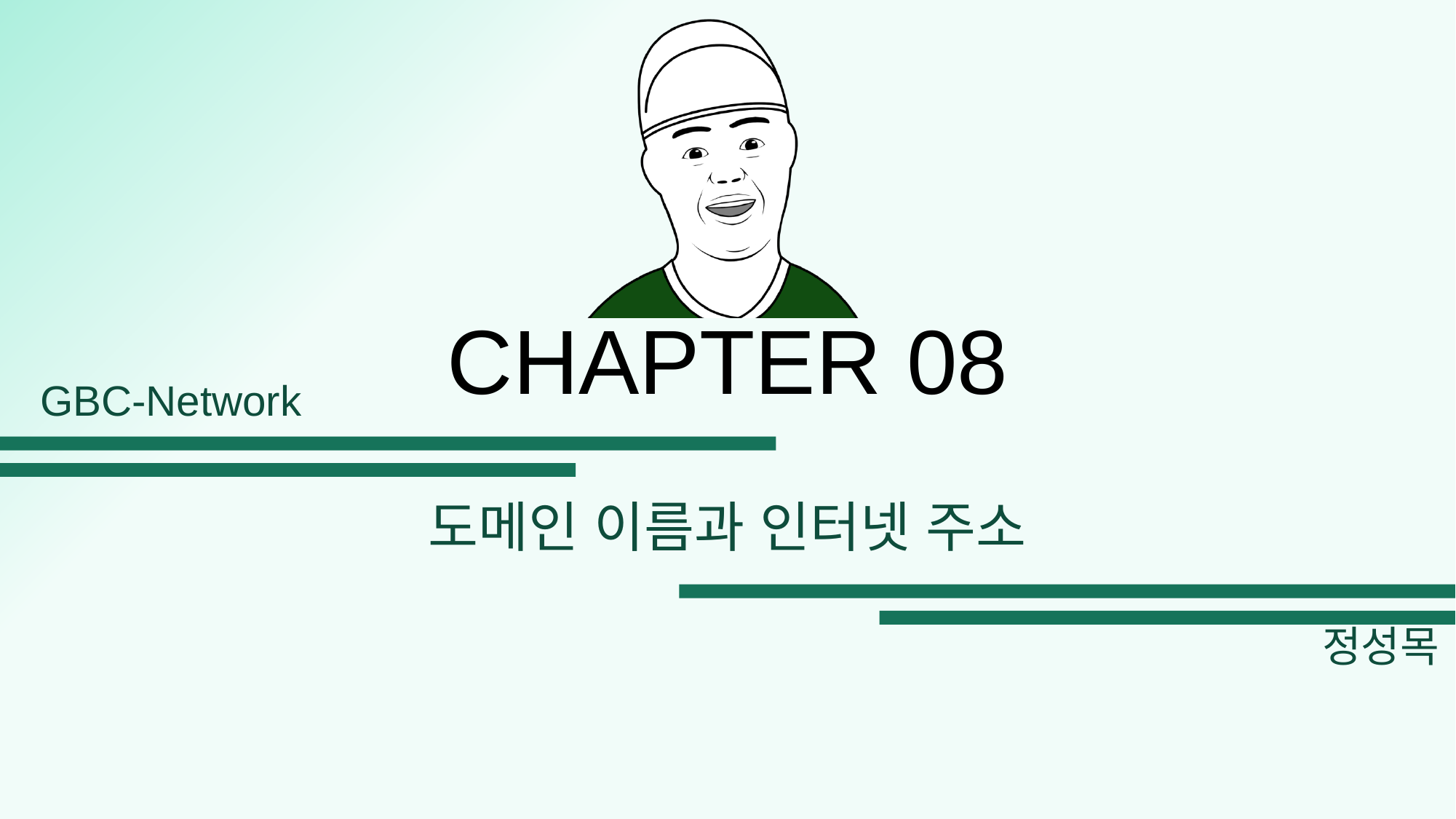

# CHAPTER 08
도메인 이름과 인터넷 주소